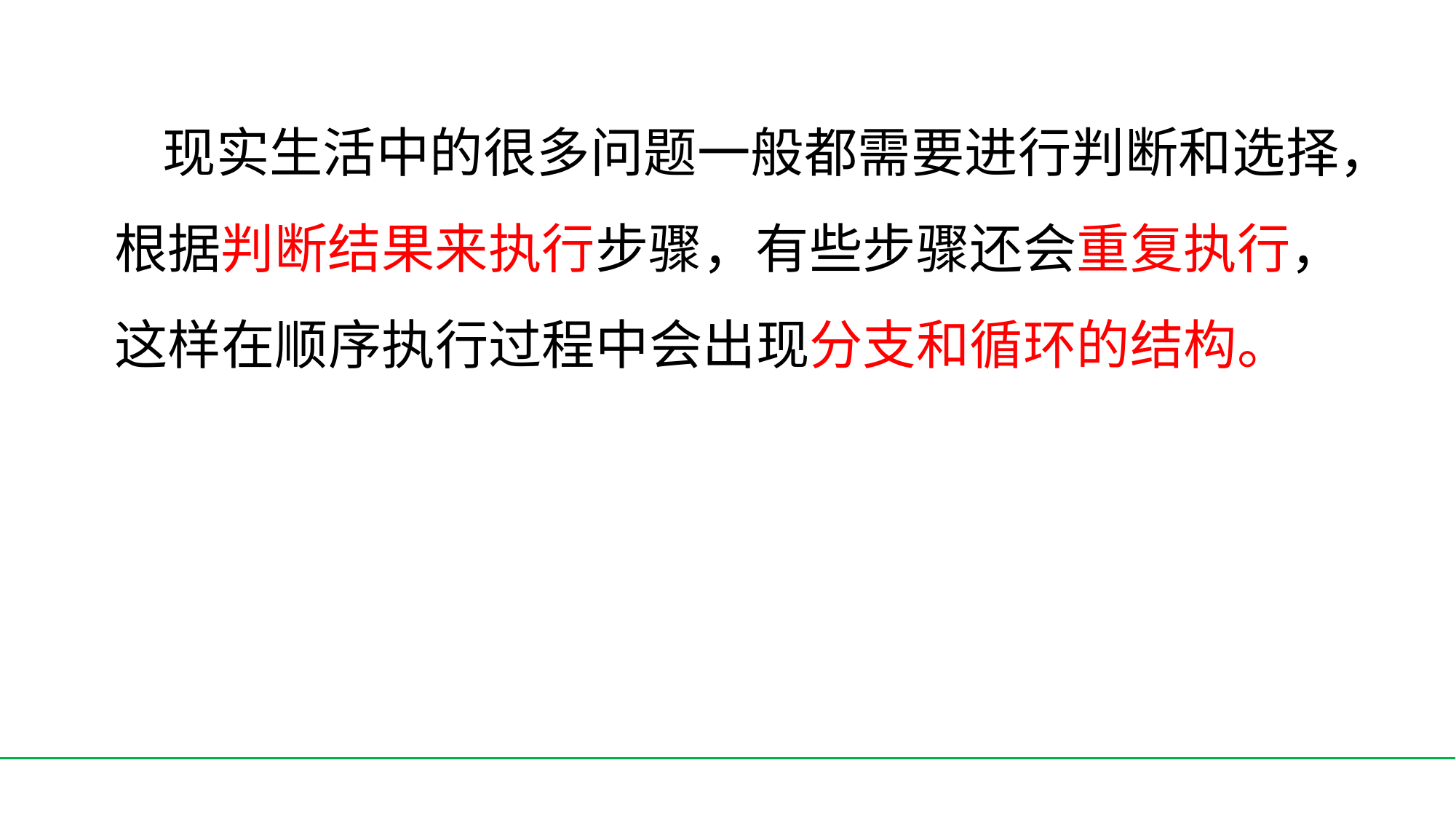

# 现实生活中的很多问题一般都需要进行判断和选择，根据判断结果来执行步骤，有些步骤还会重复执行，这样在顺序执行过程中会出现分支和循环的结构。